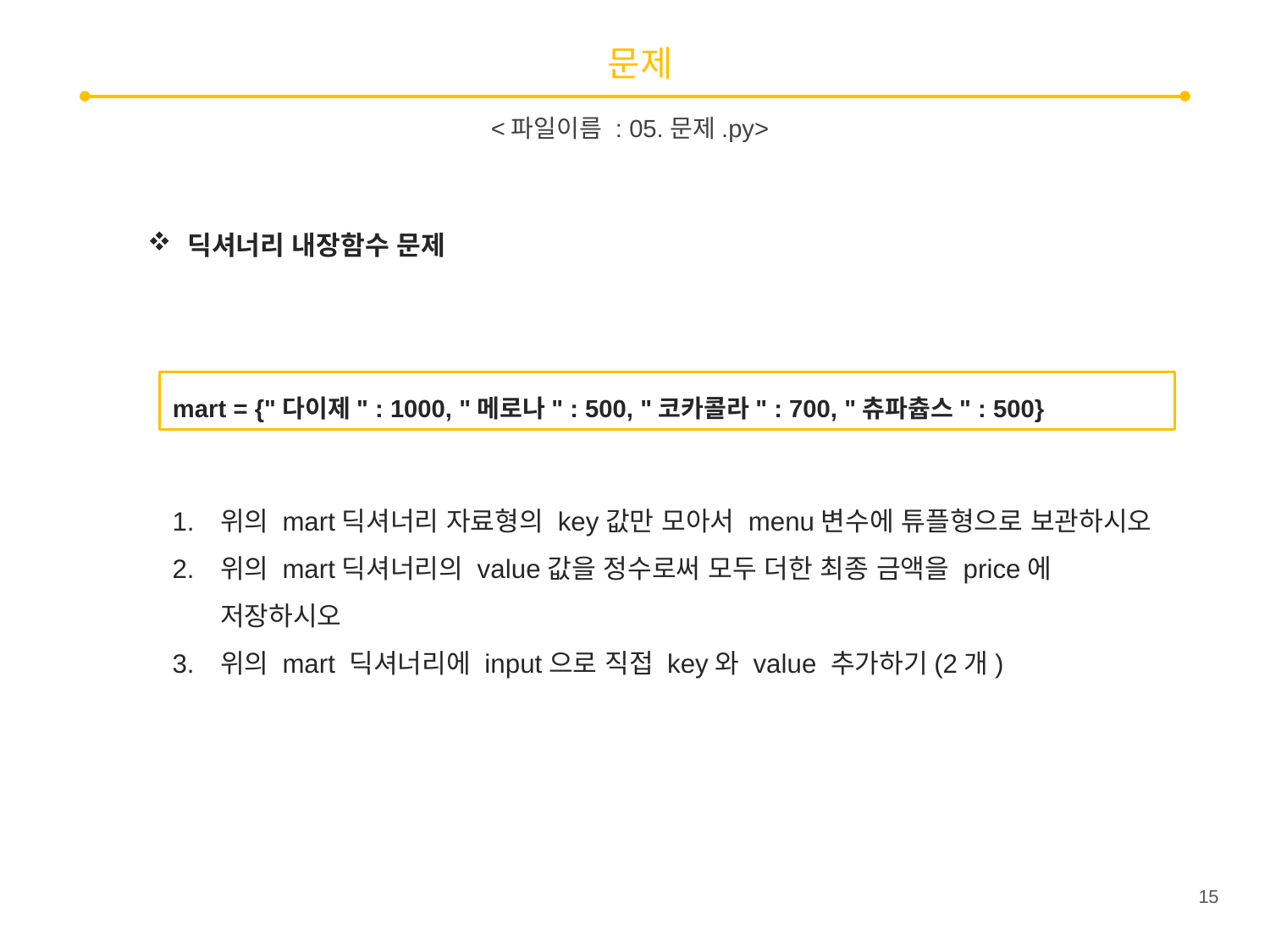

# 문제
<파일이름 : 05.문제.py>
딕셔너리 내장함수 문제
mart = {"다이제" : 1000, "메로나" : 500, "코카콜라" : 700, "츄파츕스" : 500}
위의 mart딕셔너리 자료형의 key값만 모아서 menu변수에 튜플형으로 보관하시오
위의 mart딕셔너리의 value값을 정수로써 모두 더한 최종 금액을 price에 저장하시오
위의 mart 딕셔너리에 input으로 직접 key와 value 추가하기(2개)